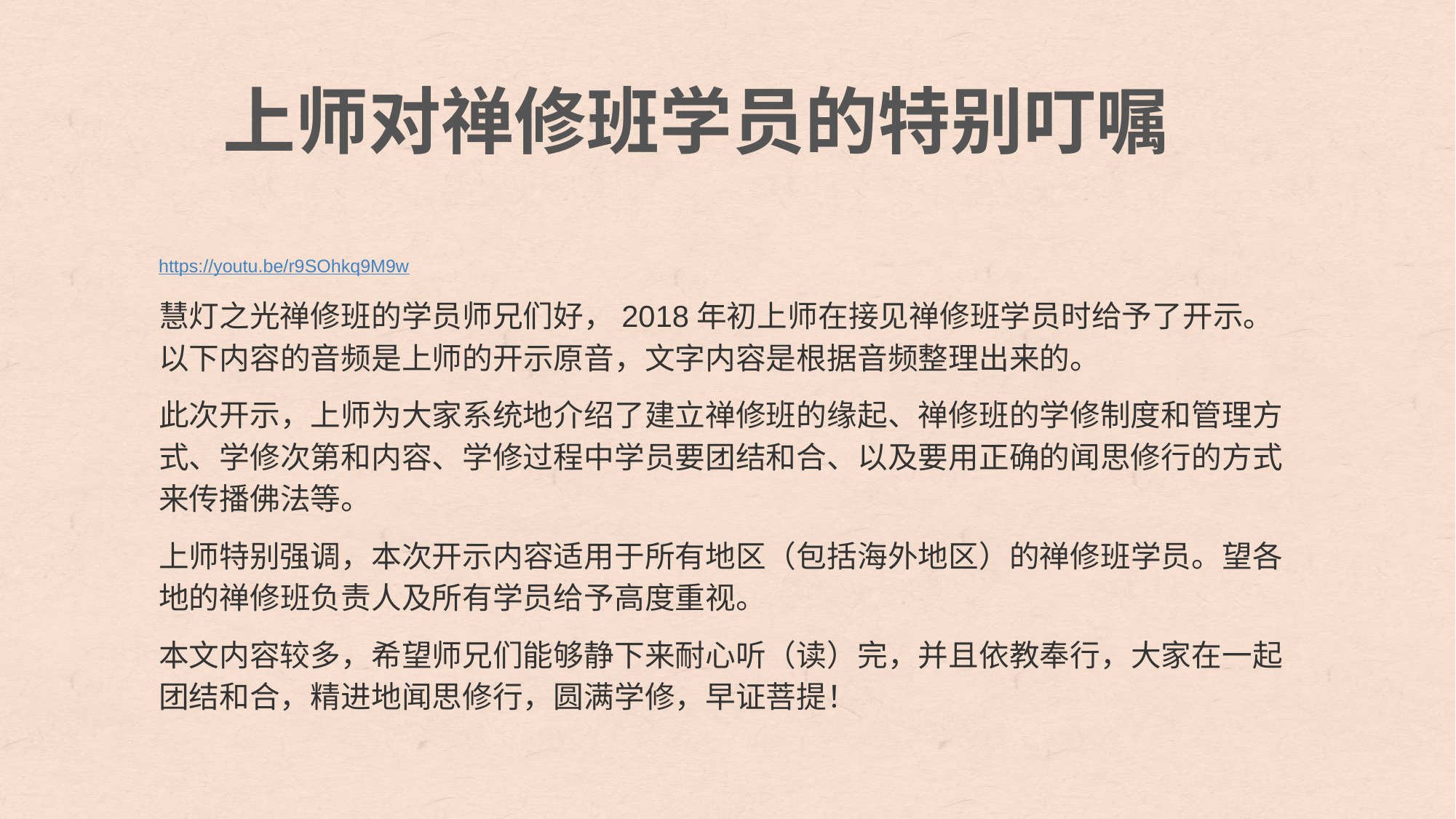

上师对禅修班学员的特别叮嘱

#
https://youtu.be/r9SOhkq9M9w
慧灯之光禅修班的学员师兄们好，2018年初上师在接见禅修班学员时给予了开示。以下内容的音频是上师的开示原音，文字内容是根据音频整理出来的。
此次开示，上师为大家系统地介绍了建立禅修班的缘起、禅修班的学修制度和管理方式、学修次第和内容、学修过程中学员要团结和合、以及要用正确的闻思修行的方式来传播佛法等。
上师特别强调，本次开示内容适用于所有地区（包括海外地区）的禅修班学员。望各地的禅修班负责人及所有学员给予高度重视。
本文内容较多，希望师兄们能够静下来耐心听（读）完，并且依教奉行，大家在一起团结和合，精进地闻思修行，圆满学修，早证菩提！